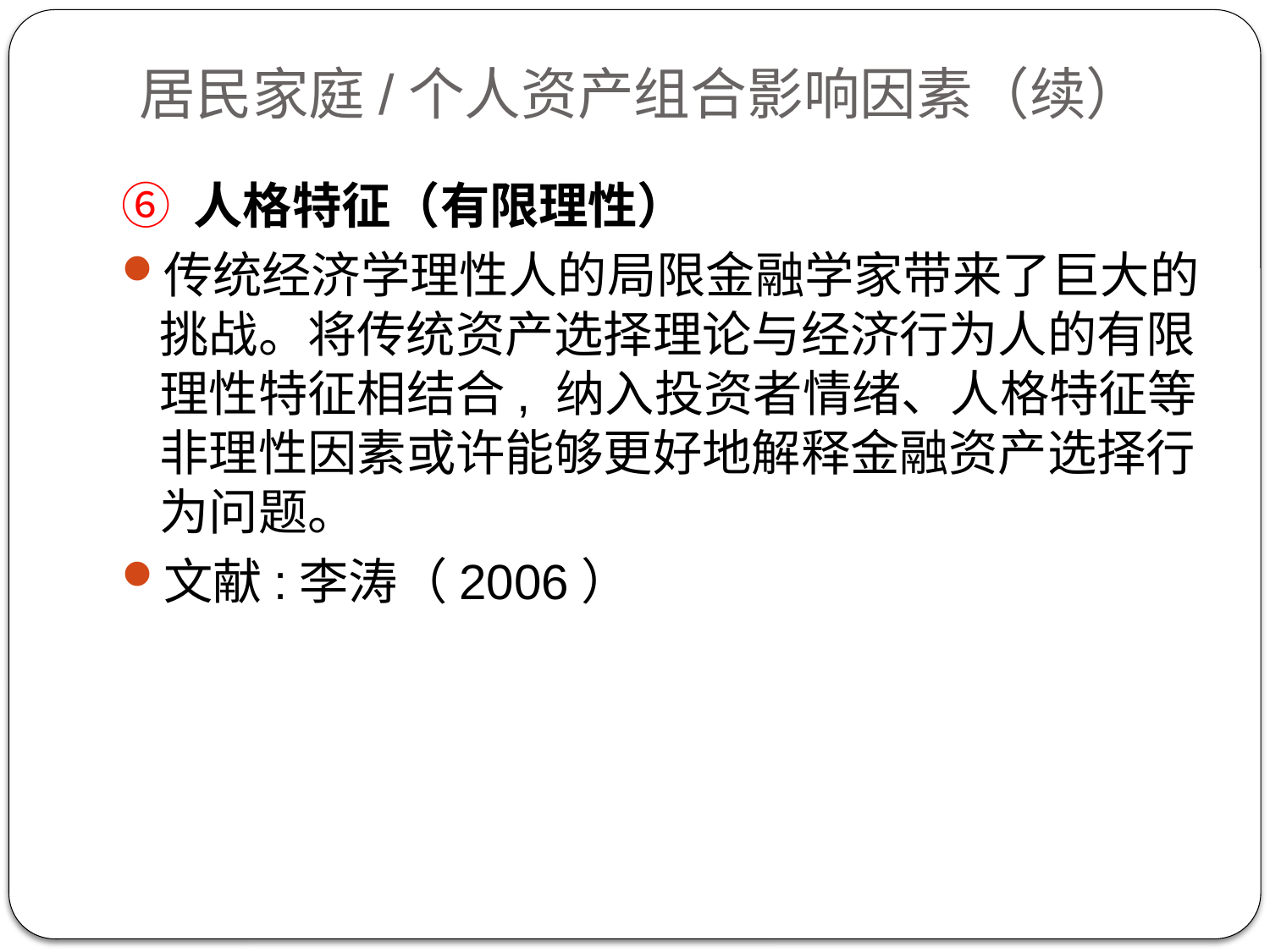

# 居民家庭/个人资产组合影响因素（续）
⑥ 人格特征（有限理性）
传统经济学理性人的局限金融学家带来了巨大的挑战。将传统资产选择理论与经济行为人的有限理性特征相结合, 纳入投资者情绪、人格特征等非理性因素或许能够更好地解释金融资产选择行为问题。
文献:李涛（2006）

13